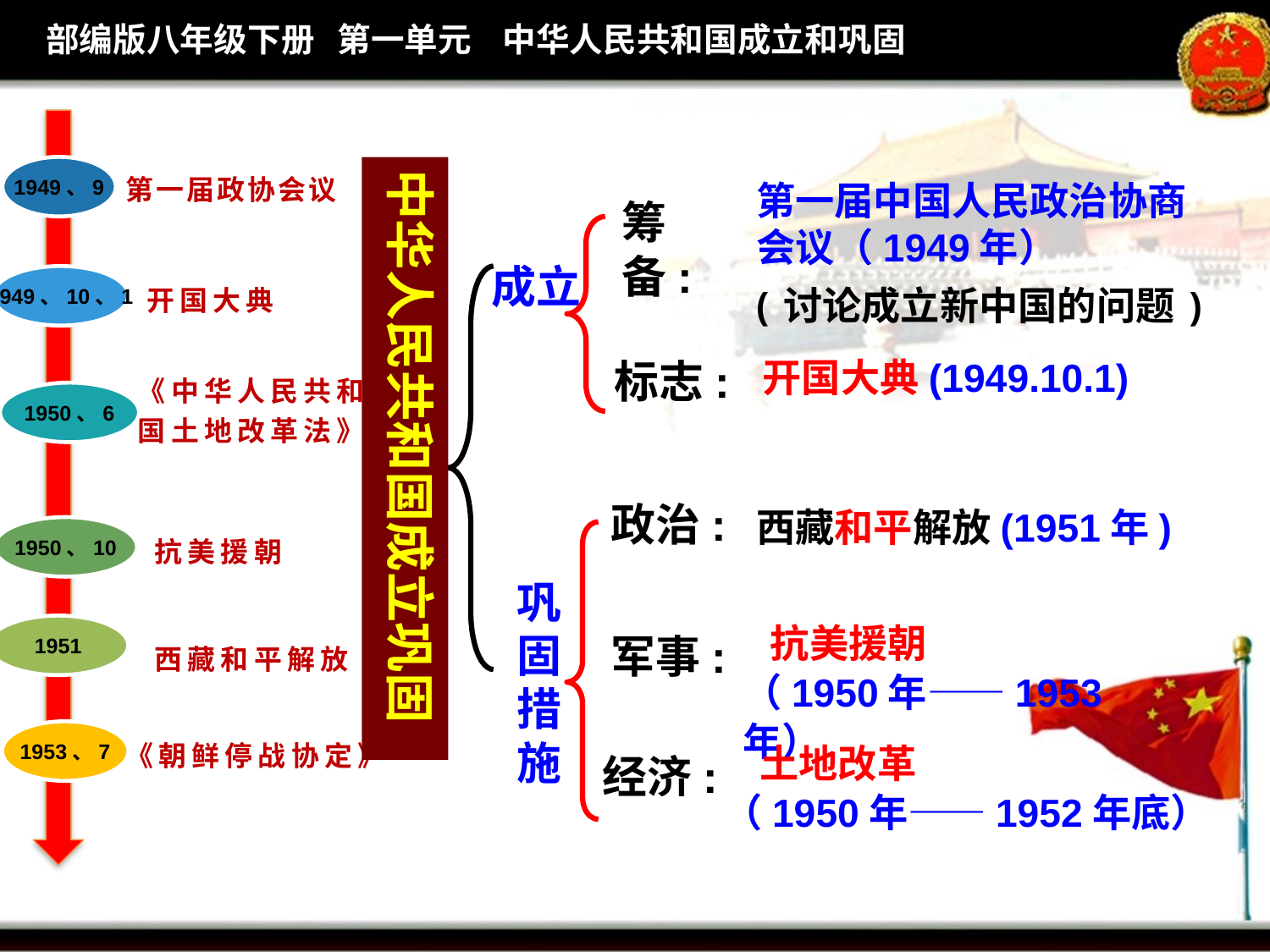

部编版八年级下册   第一单元    中华人民共和国成立和巩固

1949、9
1949、10、1
1950、6
1950、10
1951
1953、7
中华人民共和国成立巩固
第一届政协会议
第一届中国人民政治协商会议（1949年）
筹备:

成立

开国大典
(讨论成立新中国的问题)
标志:
开国大典(1949.10.1)
《中华人民共和国土地改革法》
政治:
西藏和平解放(1951年)

抗美援朝
巩
固
措
施
  抗美援朝
（1950年——1953年）
军事:
西藏和平解放
《朝鲜停战协定》
   土地改革
（1950年——1952年底）
经济: